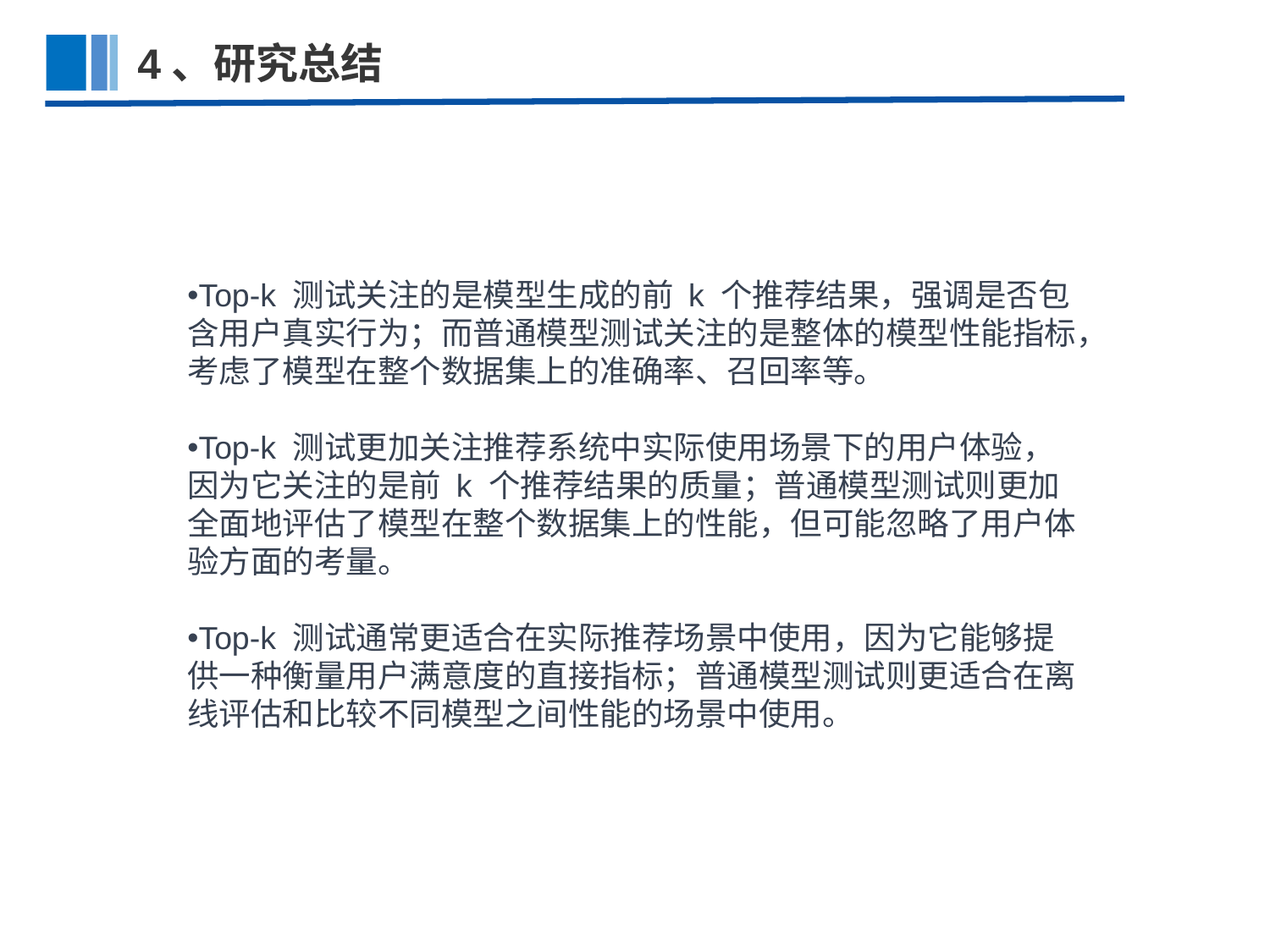

4、研究总结

Top-k 测试关注的是模型生成的前 k 个推荐结果，强调是否包含用户真实行为；而普通模型测试关注的是整体的模型性能指标，考虑了模型在整个数据集上的准确率、召回率等。

Top-k 测试更加关注推荐系统中实际使用场景下的用户体验，因为它关注的是前 k 个推荐结果的质量；普通模型测试则更加全面地评估了模型在整个数据集上的性能，但可能忽略了用户体验方面的考量。

Top-k 测试通常更适合在实际推荐场景中使用，因为它能够提供一种衡量用户满意度的直接指标；普通模型测试则更适合在离线评估和比较不同模型之间性能的场景中使用。